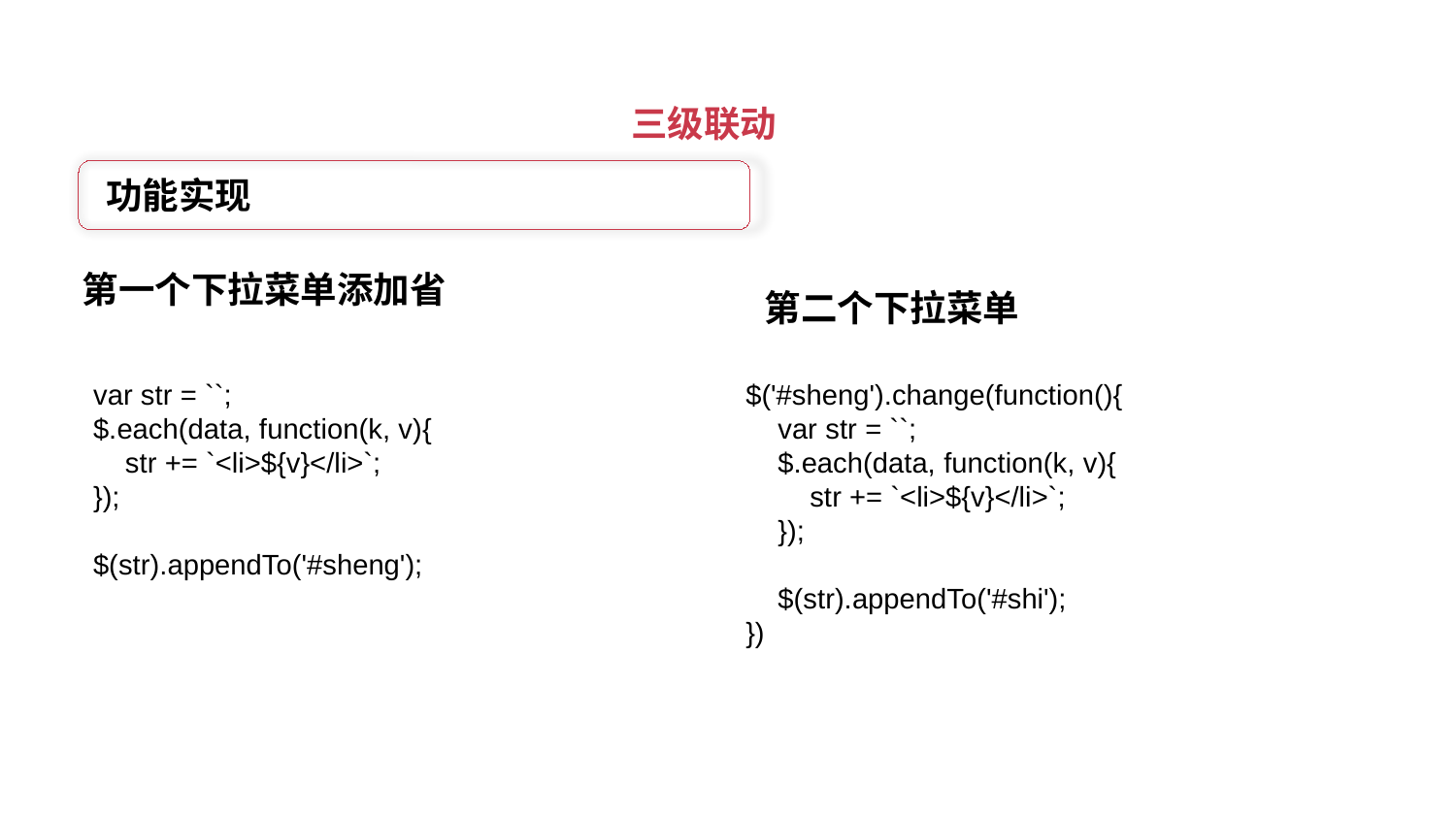

三级联动

功能实现
第一个下拉菜单添加省
第二个下拉菜单
var str = ``;
$.each(data, function(k, v){
    str += `<li>${v}</li>`;
});

$(str).appendTo('#sheng');
$('#sheng').change(function(){
    var str = ``;
    $.each(data, function(k, v){
        str += `<li>${v}</li>`;
    });

    $(str).appendTo('#shi');
})